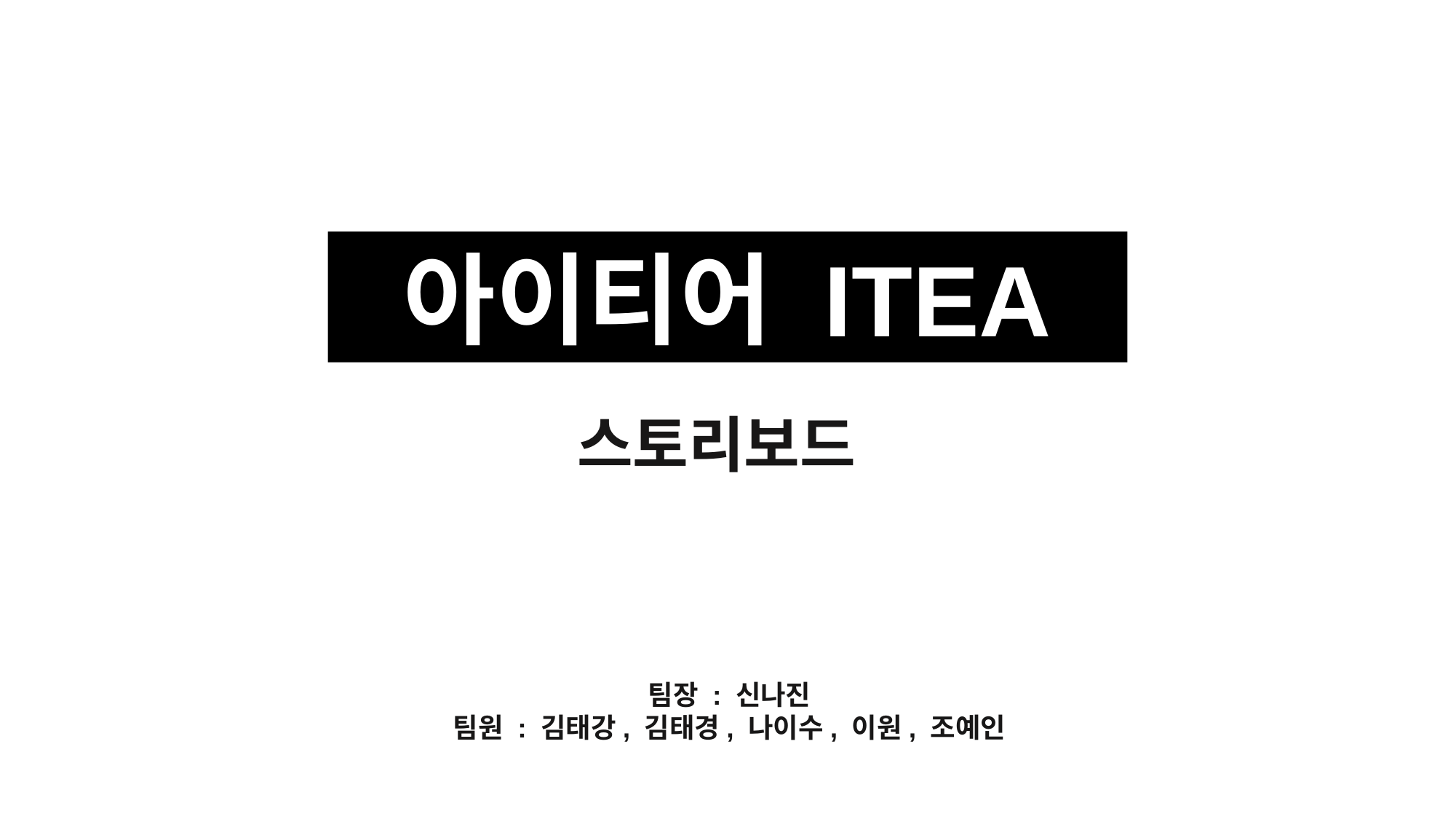

아이티어 ITEA
스토리보드
팀장 : 신나진
팀원 : 김태강, 김태경, 나이수, 이원, 조예인